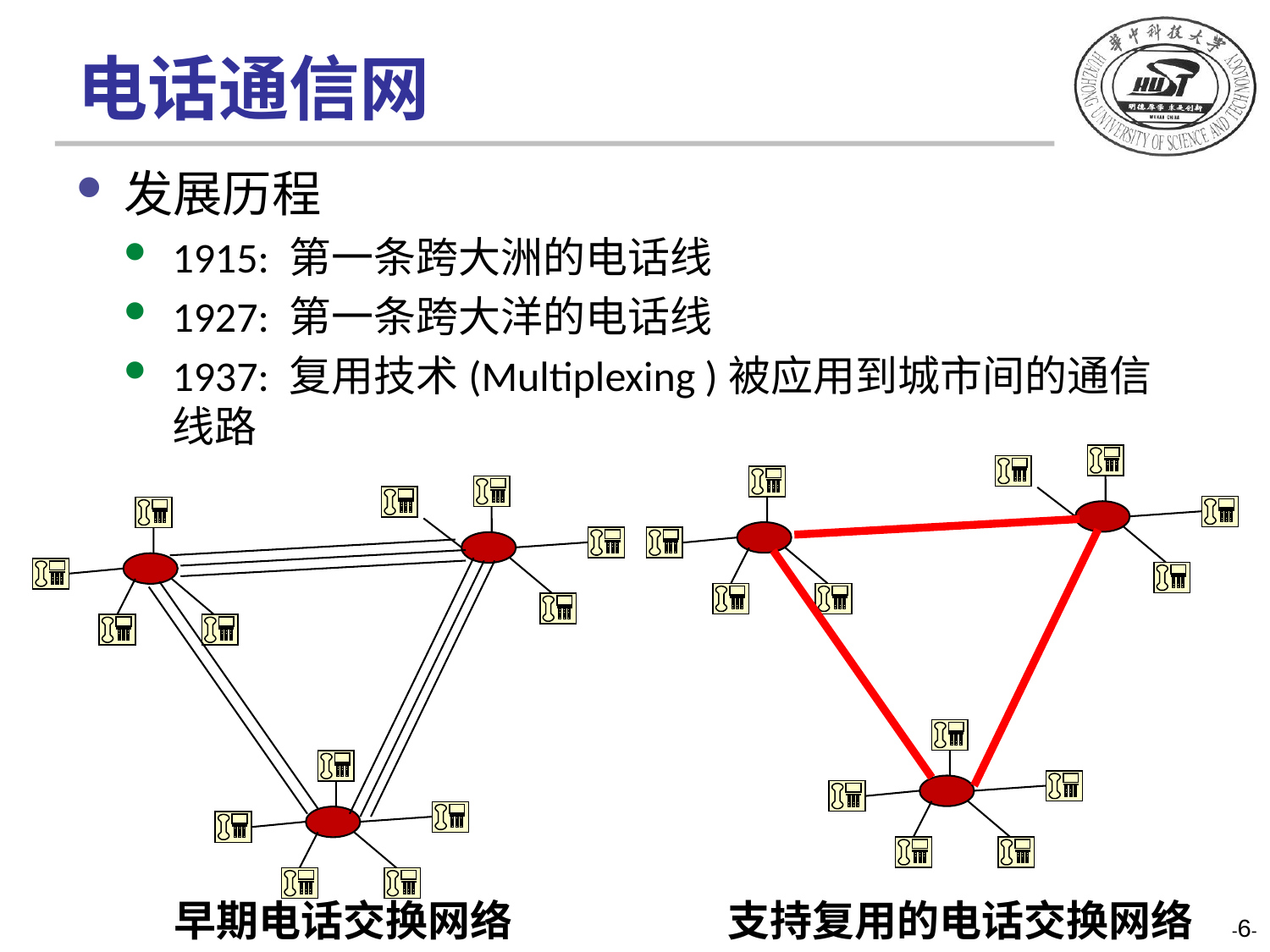

# 电话通信网
发展历程
1915: 第一条跨大洲的电话线
1927: 第一条跨大洋的电话线
1937: 复用技术(Multiplexing )被应用到城市间的通信线路

早期电话交换网络
支持复用的电话交换网络
-6-